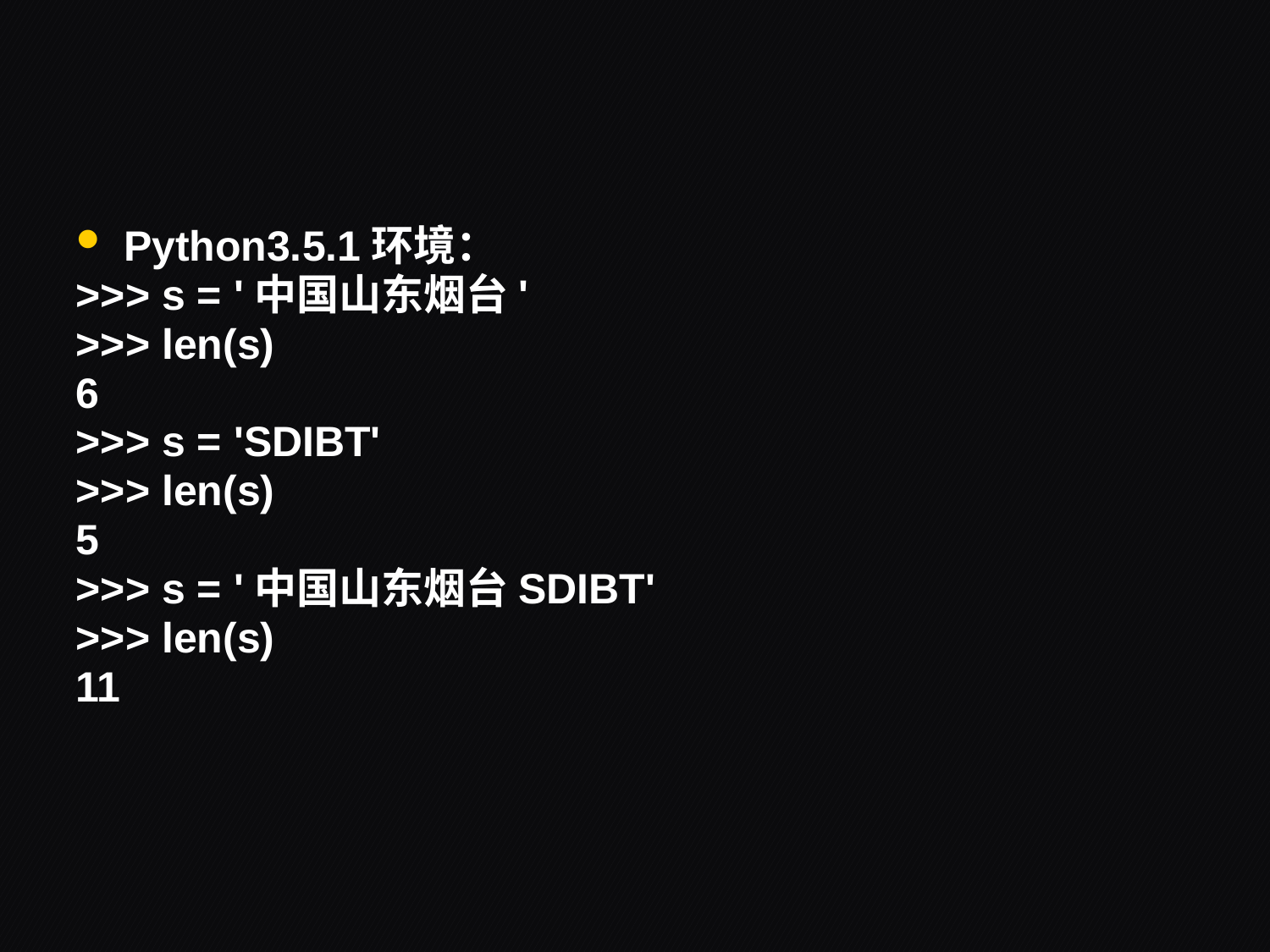

#
Python3.5.1环境：
>>> s = '中国山东烟台'
>>> len(s)
6
>>> s = 'SDIBT'
>>> len(s)
5
>>> s = '中国山东烟台SDIBT'
>>> len(s)
11